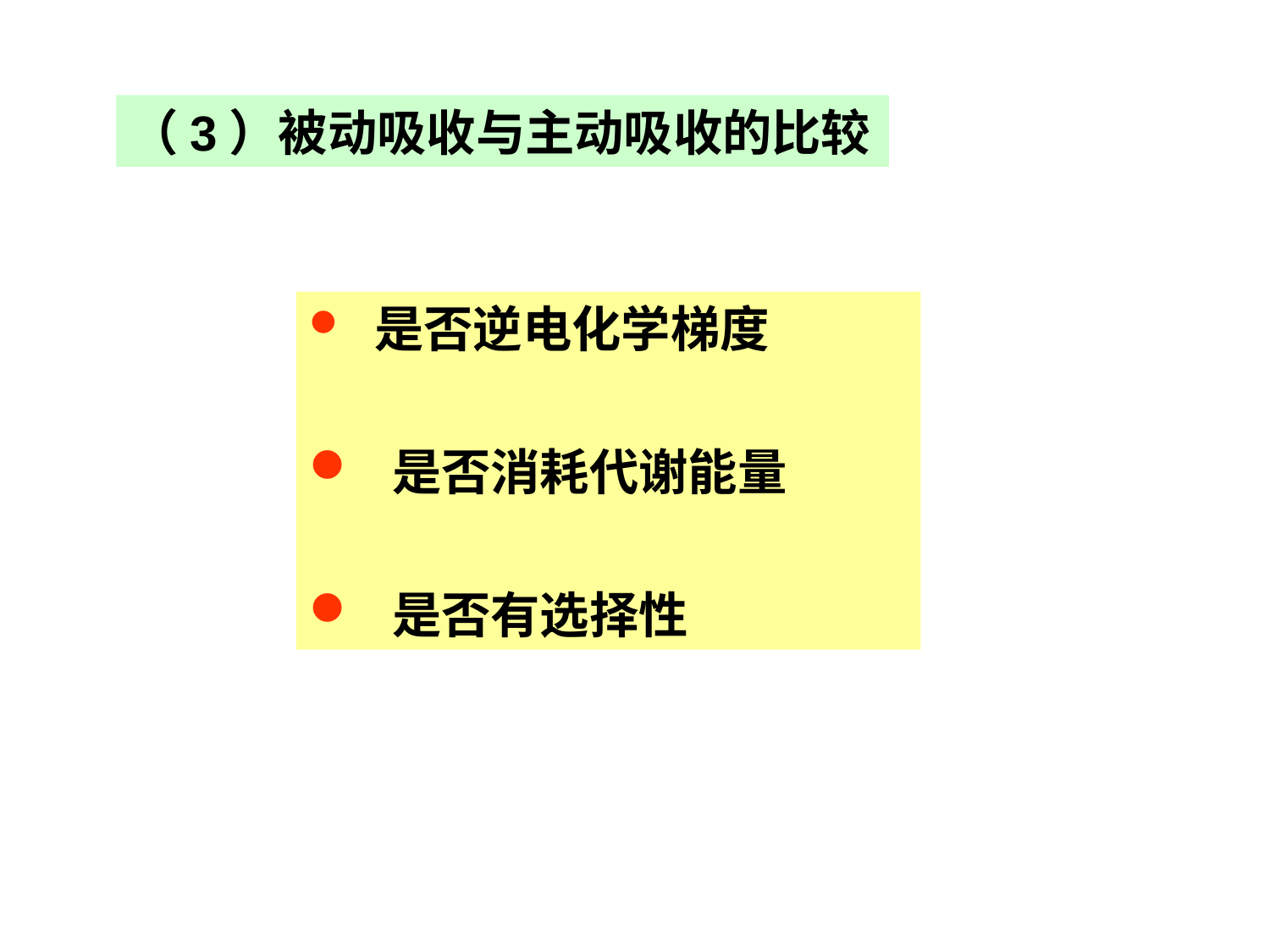

（3）被动吸收与主动吸收的比较
  是否逆电化学梯度
  是否消耗代谢能量
  是否有选择性